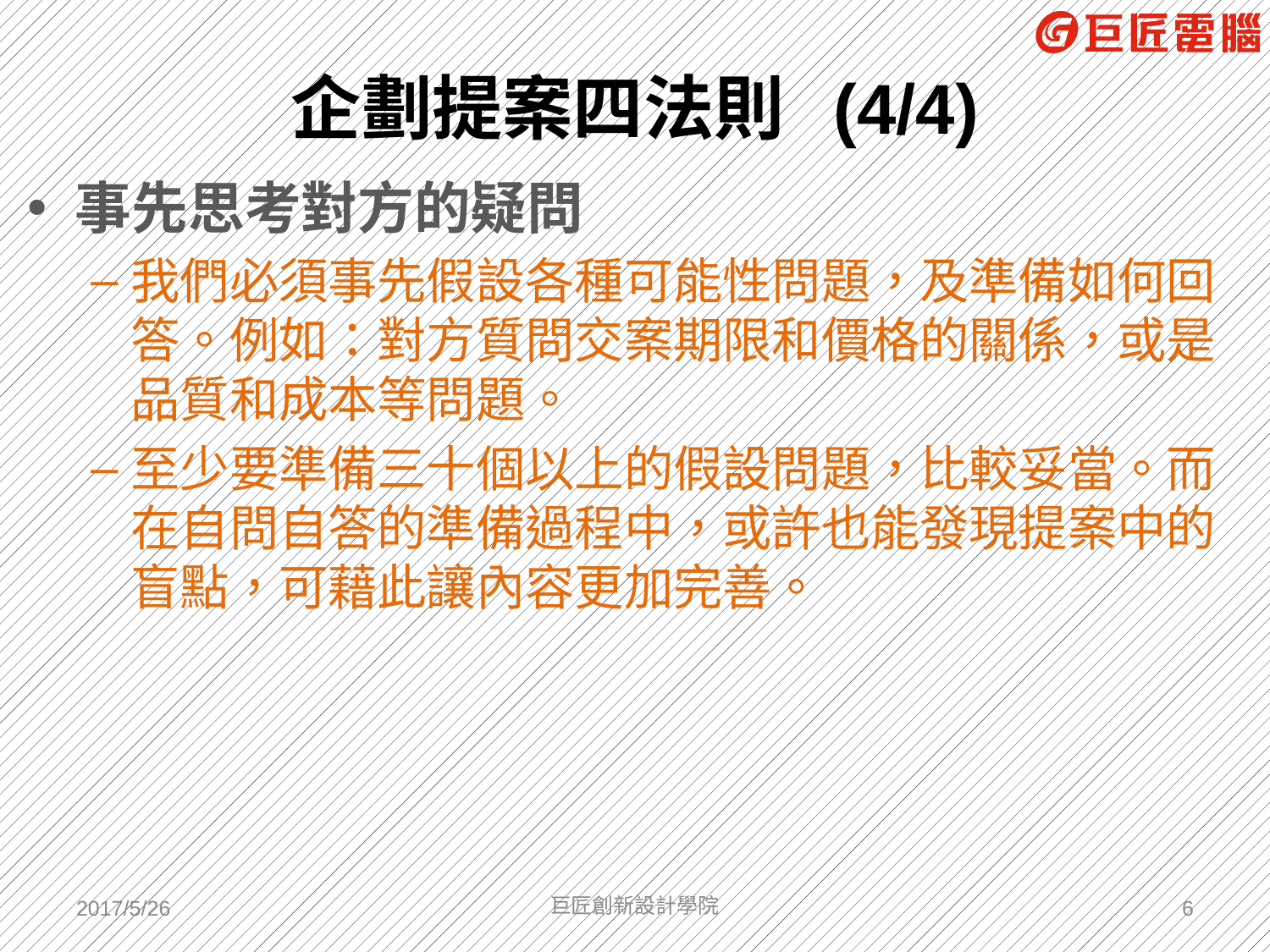

# 企劃提案四法則  (4/4)
事先思考對方的疑問
我們必須事先假設各種可能性問題，及準備如何回答。例如：對方質問交案期限和價格的關係，或是品質和成本等問題。
至少要準備三十個以上的假設問題，比較妥當。而在自問自答的準備過程中，或許也能發現提案中的盲點，可藉此讓內容更加完善。
2017/5/26
巨匠創新設計學院
6